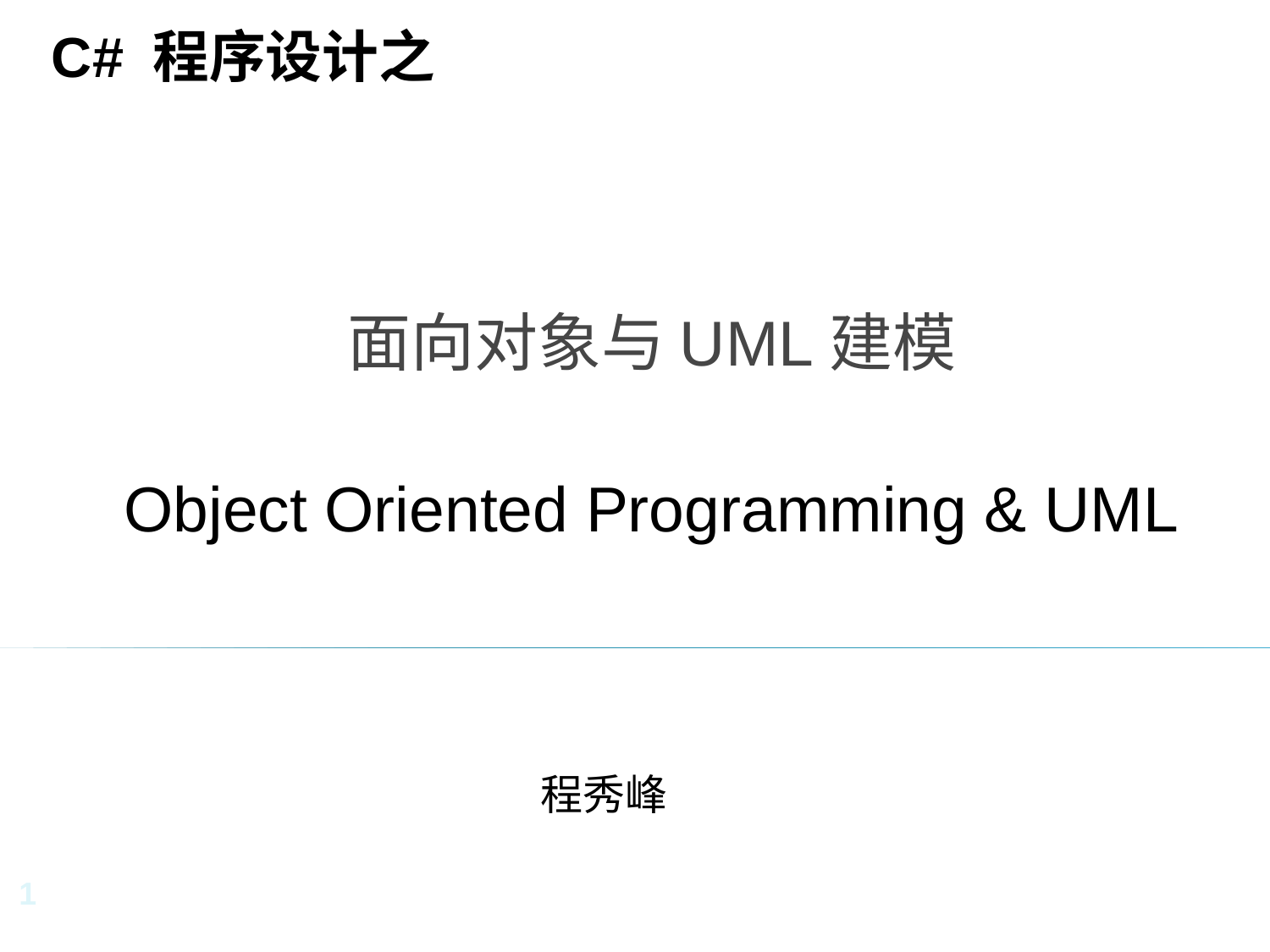

# C# 程序设计之
面向对象与UML建模

Object Oriented Programming & UML
程秀峰
1